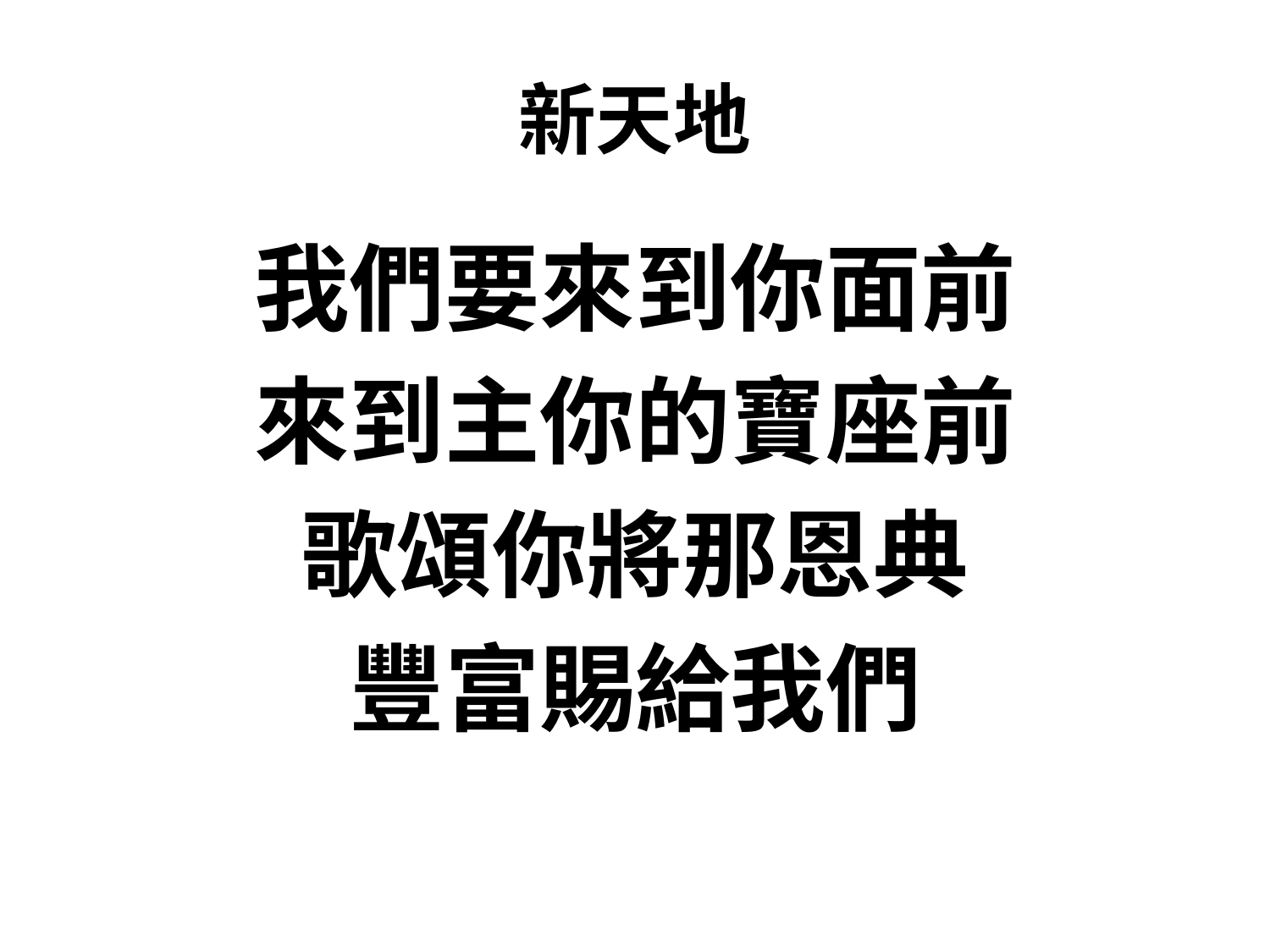

# 新天地
我們要來到你面前
來到主你的寶座前
歌頌你將那恩典
豐富賜給我們